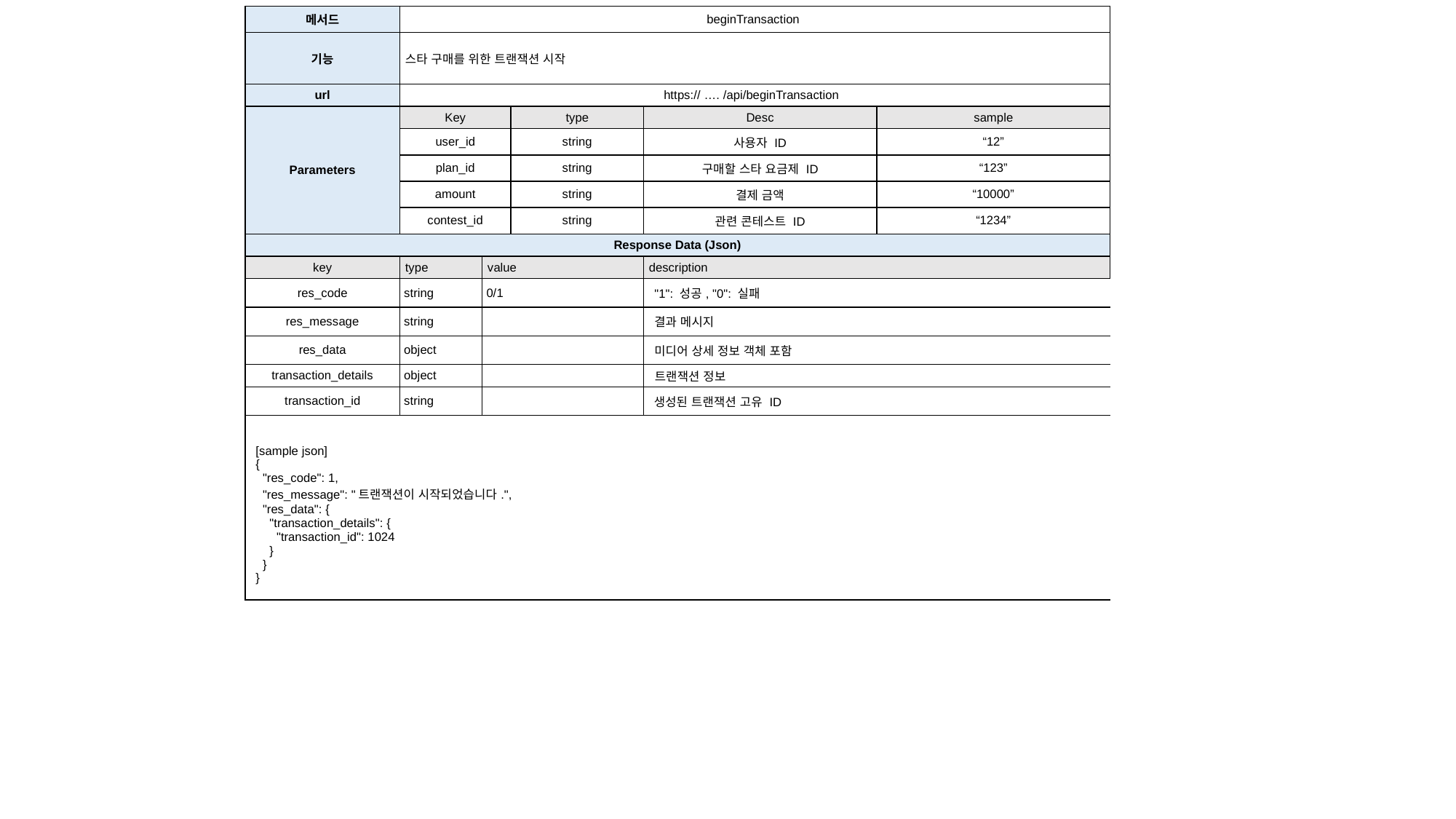

| 메서드 | beginTransaction |  |  |  |  |
| --- | --- | --- | --- | --- | --- |
| 기능 | 스타 구매를 위한 트랜잭션 시작 |  |  |  |  |
| url | https:// …. /api/beginTransaction |  |  |  |  |
| Parameters | Key | type | type | Desc | sample |
|  | user\_id |  | string | 사용자 ID | “12” |
|  | plan\_id |  | string | 구매할 스타 요금제 ID | “123” |
|  | amount |  | string | 결제 금액 | “10000” |
|  | contest\_id |  | string | 관련 콘테스트 ID | “1234” |
| Response Data (Json) |  |  |  |  |  |
| key | type | value |  | description |  |
| res\_code | string | 0/1 |  | "1": 성공, "0": 실패 |  |
| res\_message | string |  |  | 결과 메시지 |  |
| res\_data | object |  |  | 미디어 상세 정보 객체 포함 |  |
| transaction\_details | object |  |  | 트랜잭션 정보 |  |
| transaction\_id | string |  |  | 생성된 트랜잭션 고유 ID |  |
| [sample json] { "res\_code": 1, "res\_message": "트랜잭션이 시작되었습니다.", "res\_data": { "transaction\_details": { "transaction\_id": 1024 } } } |  |  |  |  |  |